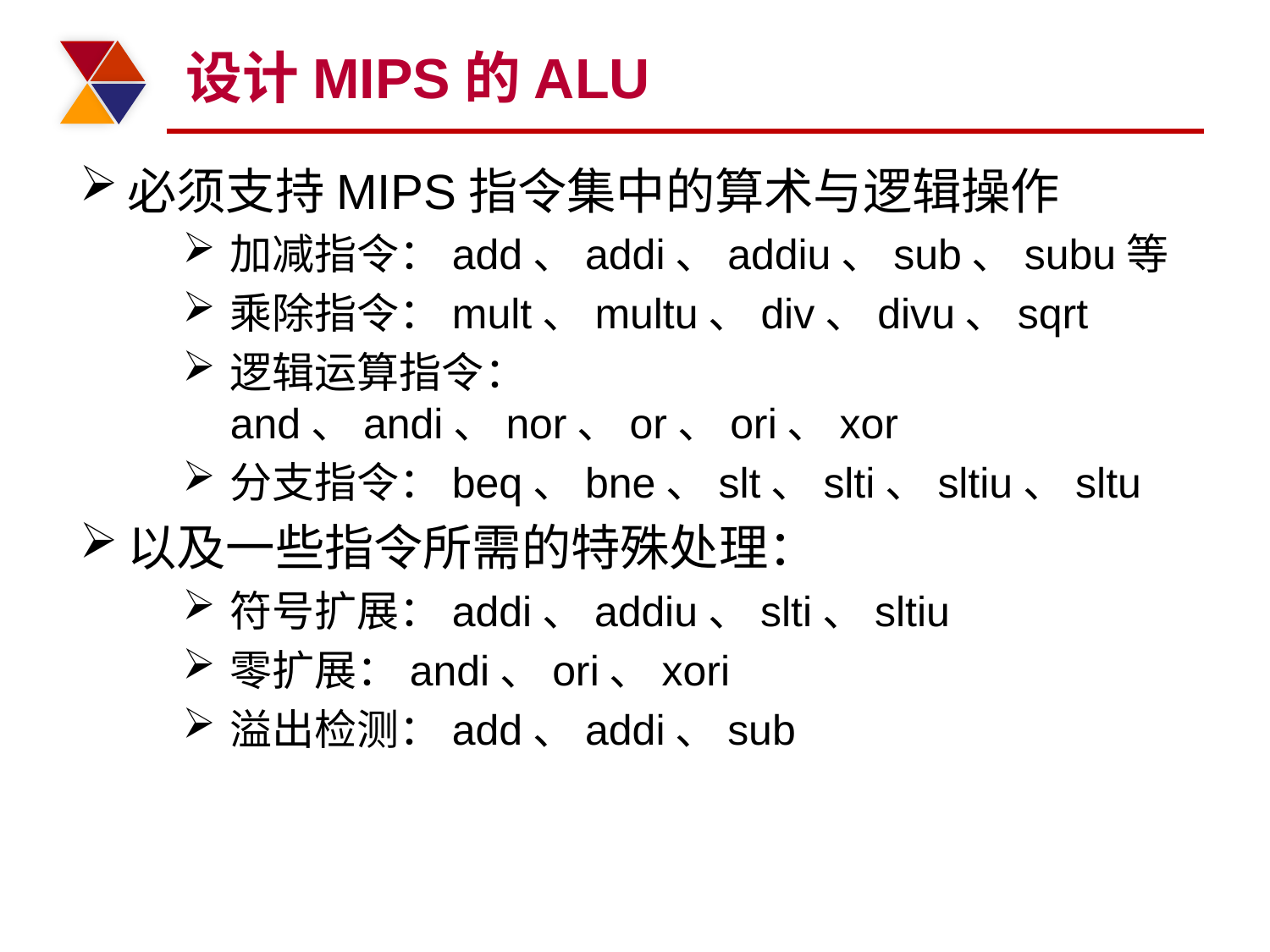

# 设计MIPS的ALU
必须支持MIPS指令集中的算术与逻辑操作
加减指令：add、addi、addiu、sub、subu等
乘除指令：mult、multu、div、divu、sqrt
逻辑运算指令：and、andi、nor、or、ori、xor
分支指令：beq、bne、slt、slti、sltiu、sltu
以及一些指令所需的特殊处理：
符号扩展：addi、addiu、slti、sltiu
零扩展：andi、ori、xori
溢出检测：add、addi、sub